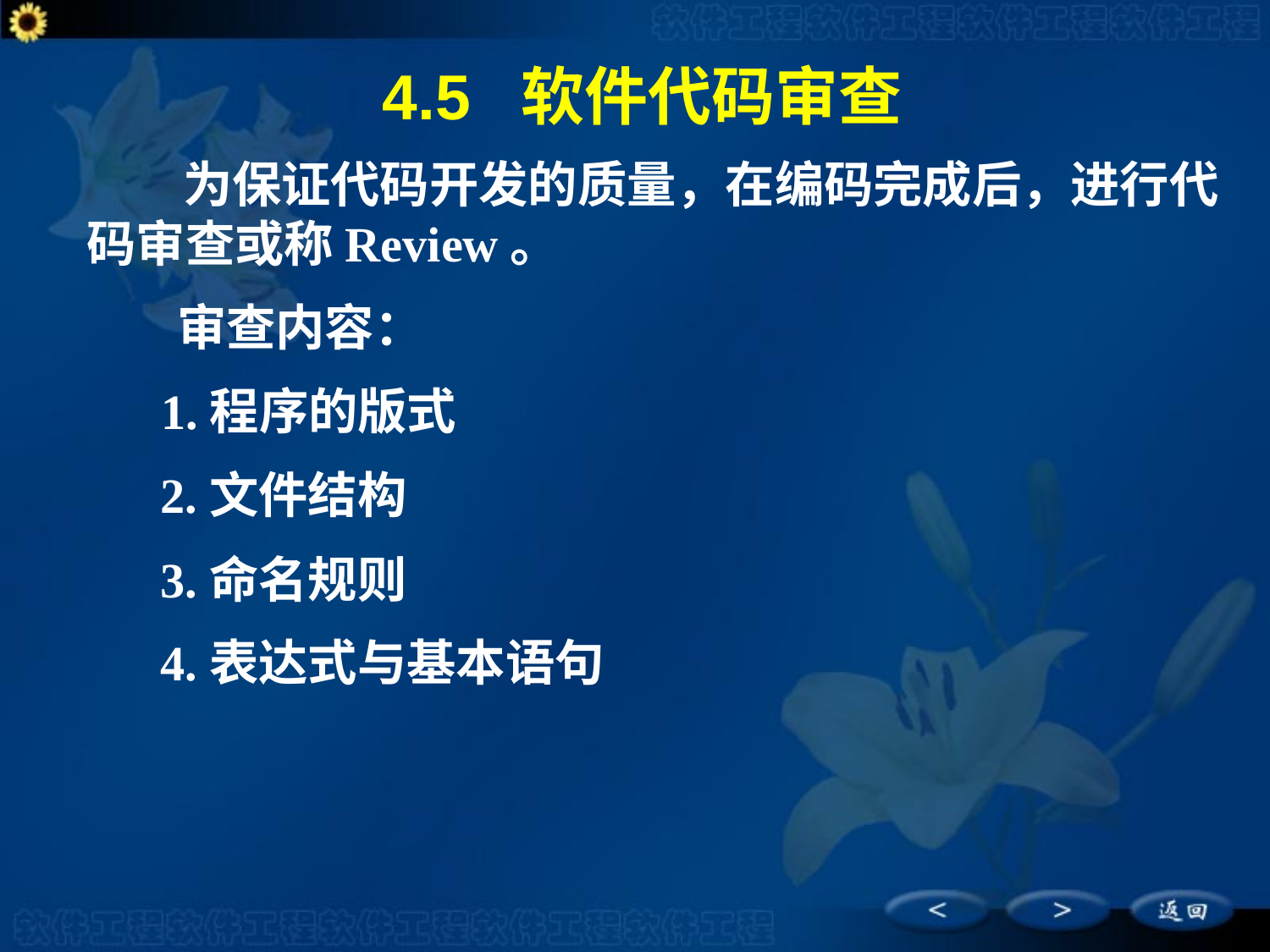

4.5  软件代码审查
         为保证代码开发的质量，在编码完成后，进行代码审查或称Review。
       审查内容：
       1.程序的版式
      2.文件结构
      3.命名规则
      4.表达式与基本语句